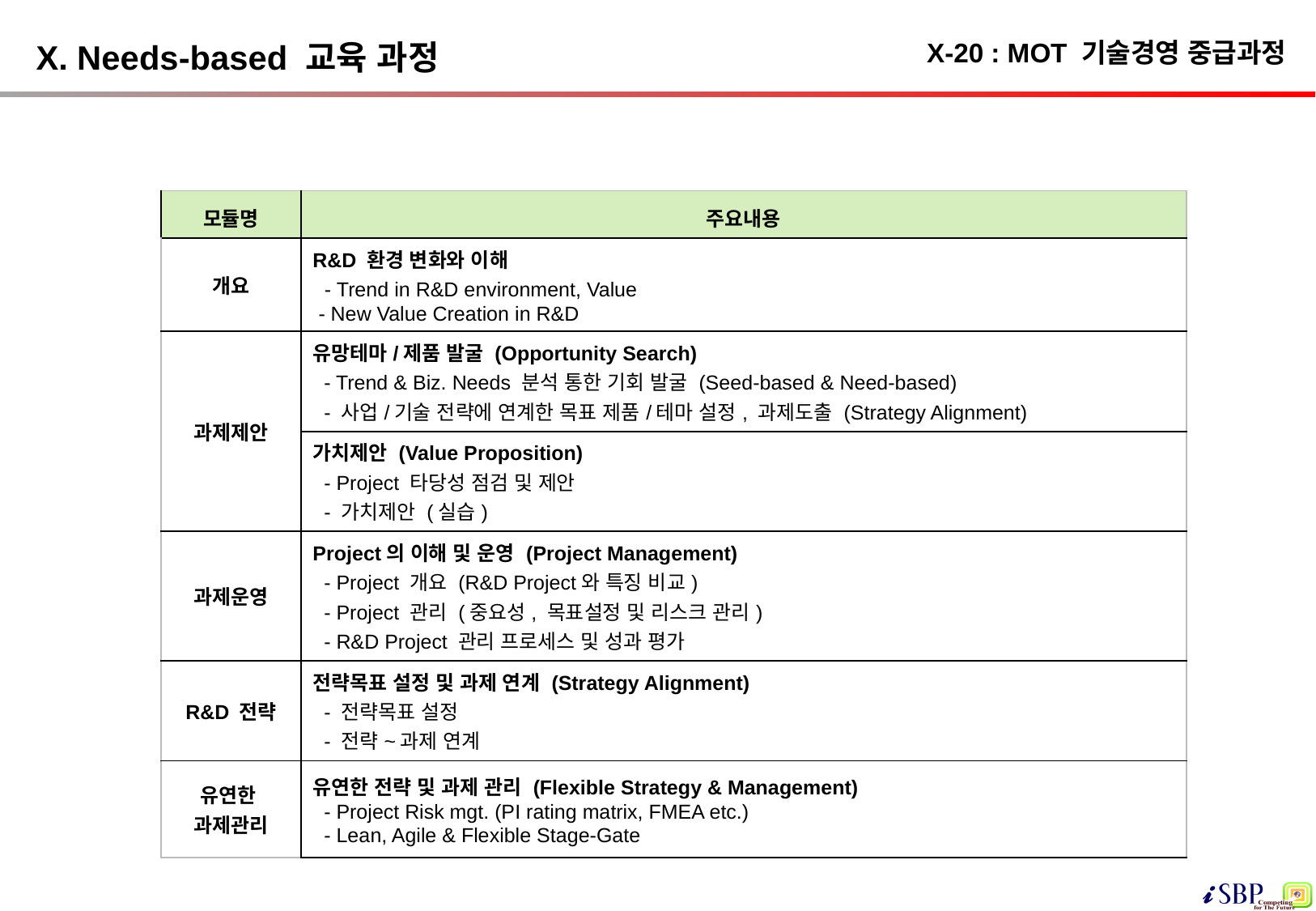

# X-20 : MOT 기술경영 중급과정
X. Needs-based 교육 과정
| 모듈명 | 주요내용 |
| --- | --- |
| 개요 | R&D 환경 변화와 이해 - Trend in R&D environment, Value - New Value Creation in R&D |
| 과제제안 | 유망테마/제품 발굴 (Opportunity Search) - Trend & Biz. Needs 분석 통한 기회 발굴 (Seed-based & Need-based) - 사업/기술 전략에 연계한 목표 제품/테마 설정, 과제도출 (Strategy Alignment) |
|  | 가치제안 (Value Proposition) - Project 타당성 점검 및 제안 - 가치제안 (실습) |
| 과제운영 | Project의 이해 및 운영 (Project Management) - Project 개요 (R&D Project와 특징 비교) - Project 관리 (중요성, 목표설정 및 리스크 관리) - R&D Project 관리 프로세스 및 성과 평가 |
| R&D 전략 | 전략목표 설정 및 과제 연계 (Strategy Alignment) - 전략목표 설정 - 전략~과제 연계 |
| 유연한 과제관리 | 유연한 전략 및 과제 관리 (Flexible Strategy & Management) - Project Risk mgt. (PI rating matrix, FMEA etc.) - Lean, Agile & Flexible Stage-Gate |